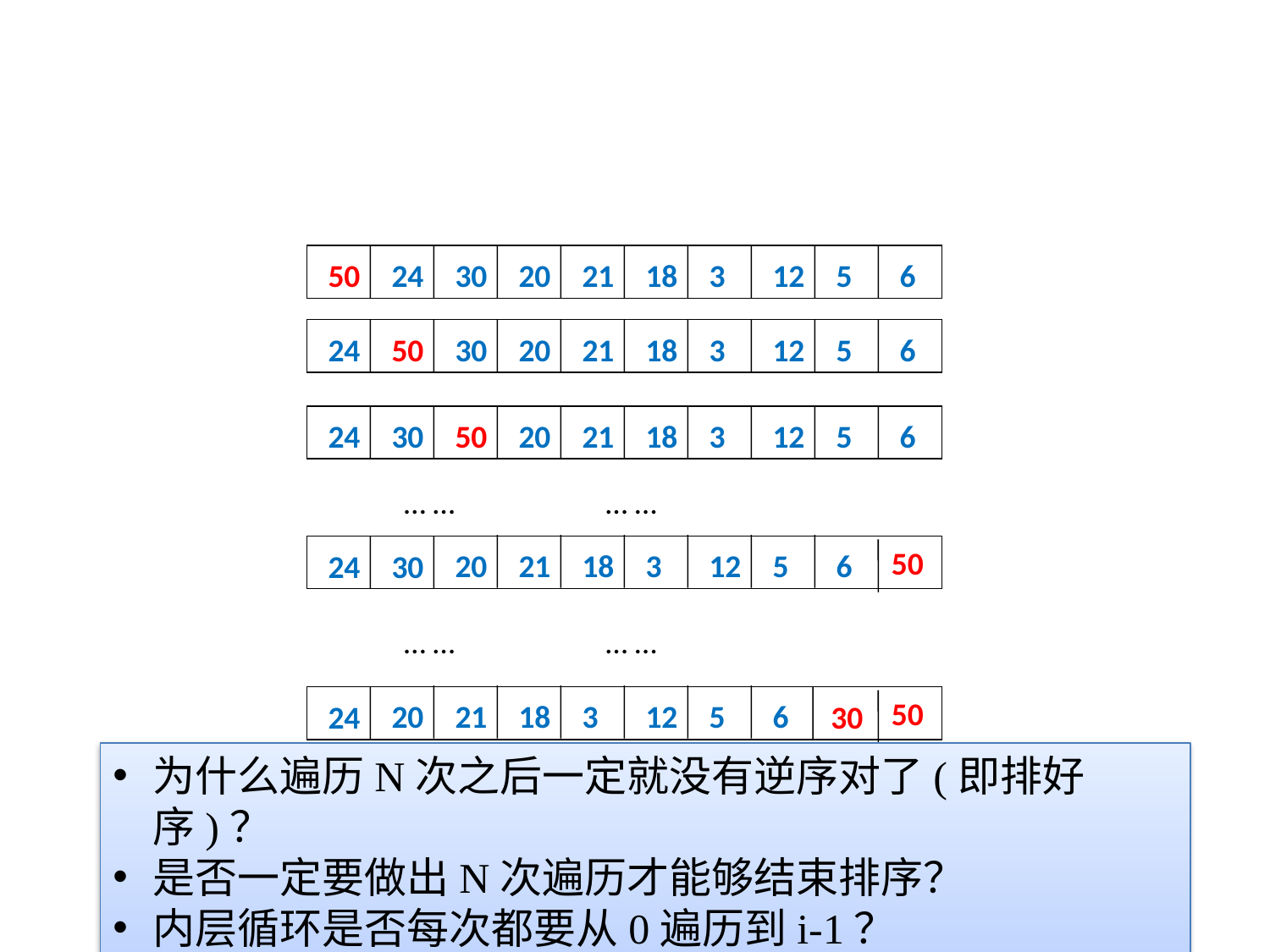

#

50
24
30
20
21
18
3
12
5
6

24
50
30
20
21
18
3
12
5
6

24
30
50
20
21
18
3
12
5
6
… …                     … …

50
20
21
18
3
12
5
6
24
30
… …                     … …

50
20
21
18
3
12
5
6
30
24
为什么遍历N次之后一定就没有逆序对了(即排好序)？
是否一定要做出N次遍历才能够结束排序？
内层循环是否每次都要从0遍历到i-1？